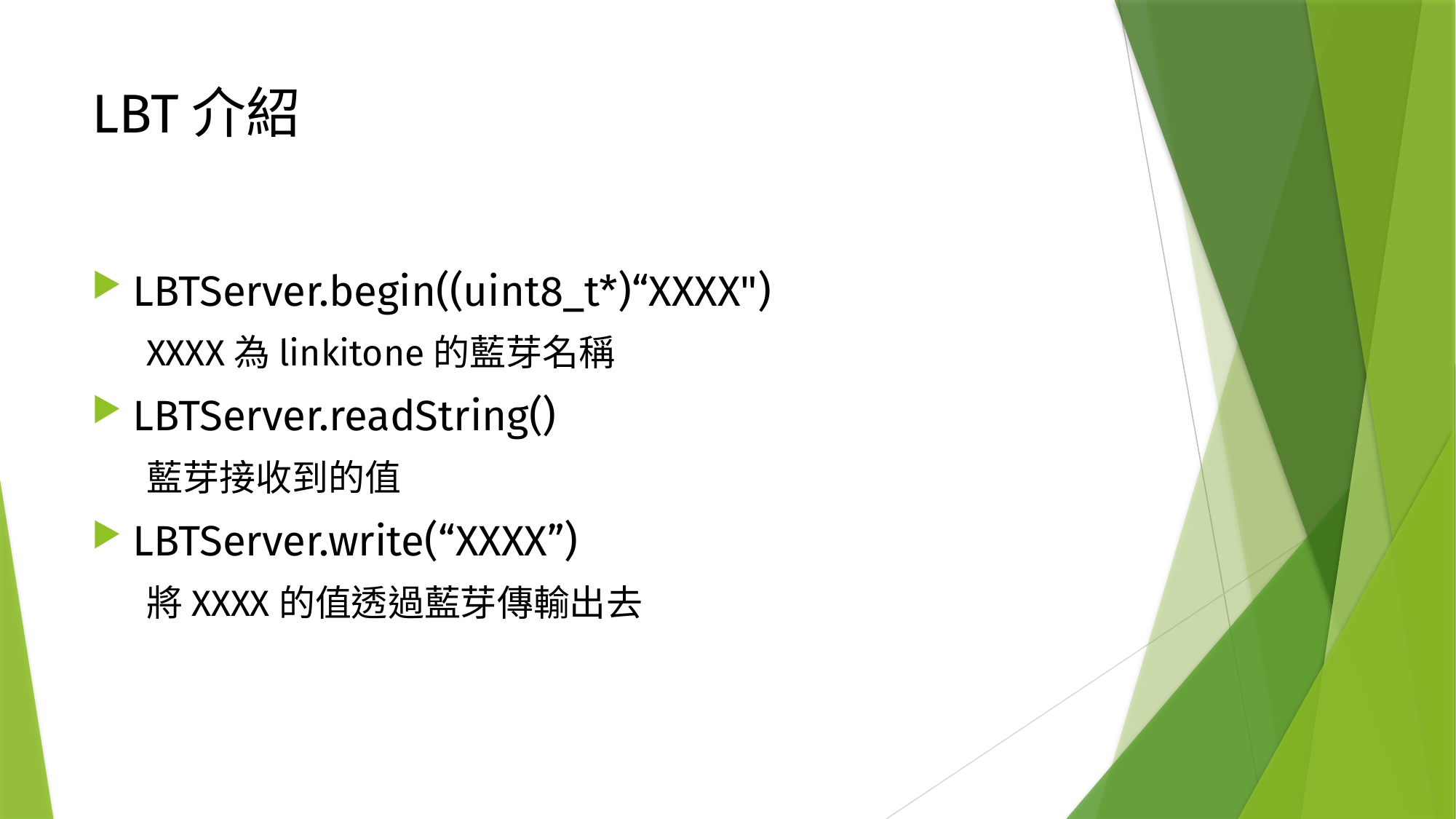

# LBT介紹
LBTServer.begin((uint8_t*)“XXXX")
XXXX為linkitone的藍芽名稱
LBTServer.readString()
藍芽接收到的值
LBTServer.write(“XXXX”)
將XXXX的值透過藍芽傳輸出去